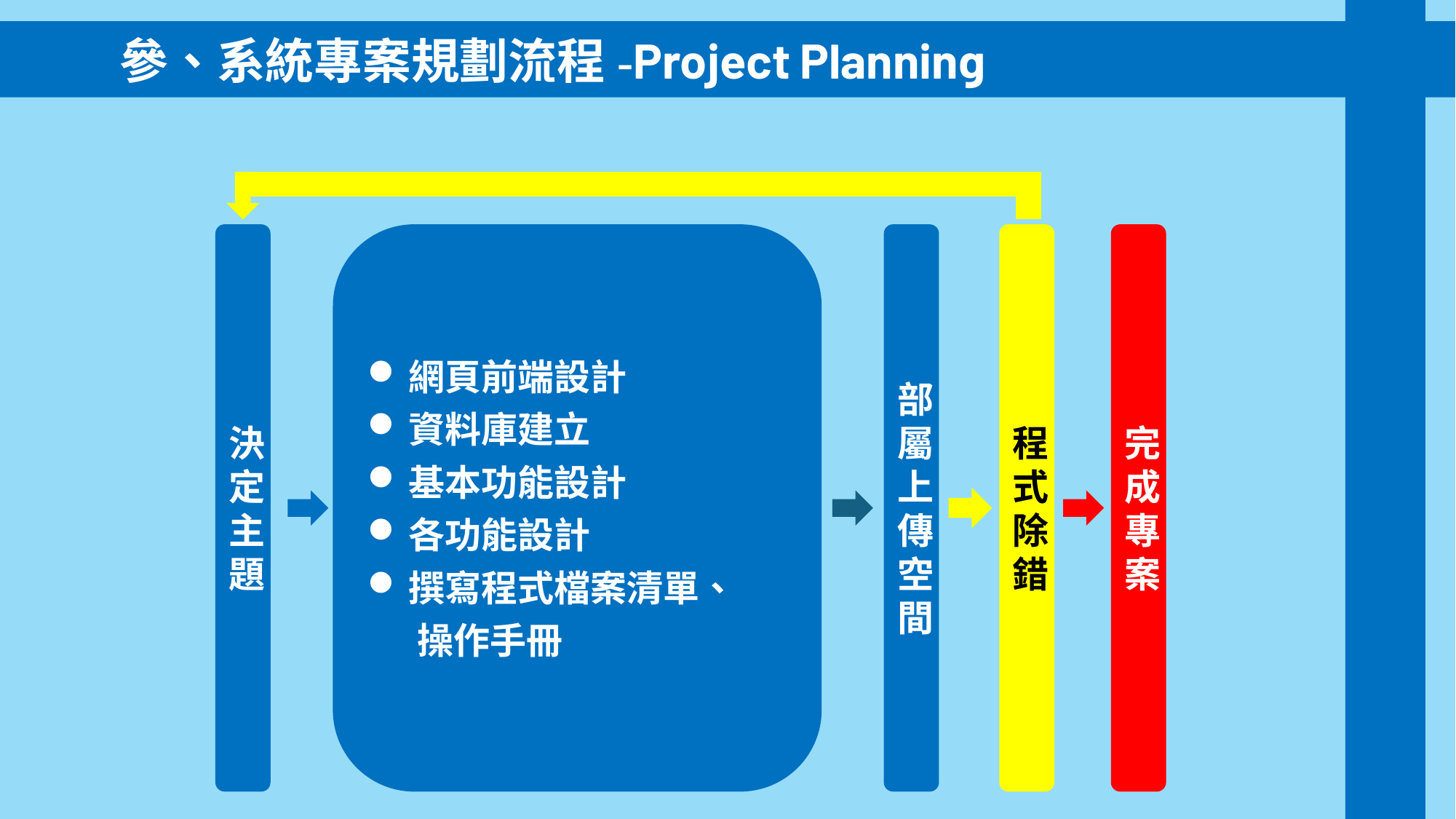

參、系統專案規劃流程-Project Planning

網頁前端設計
資料庫建立
基本功能設計
各功能設計
撰寫程式檔案清單、
     操作手冊
部屬上傳空間
程式除錯
完成專案
決定主題